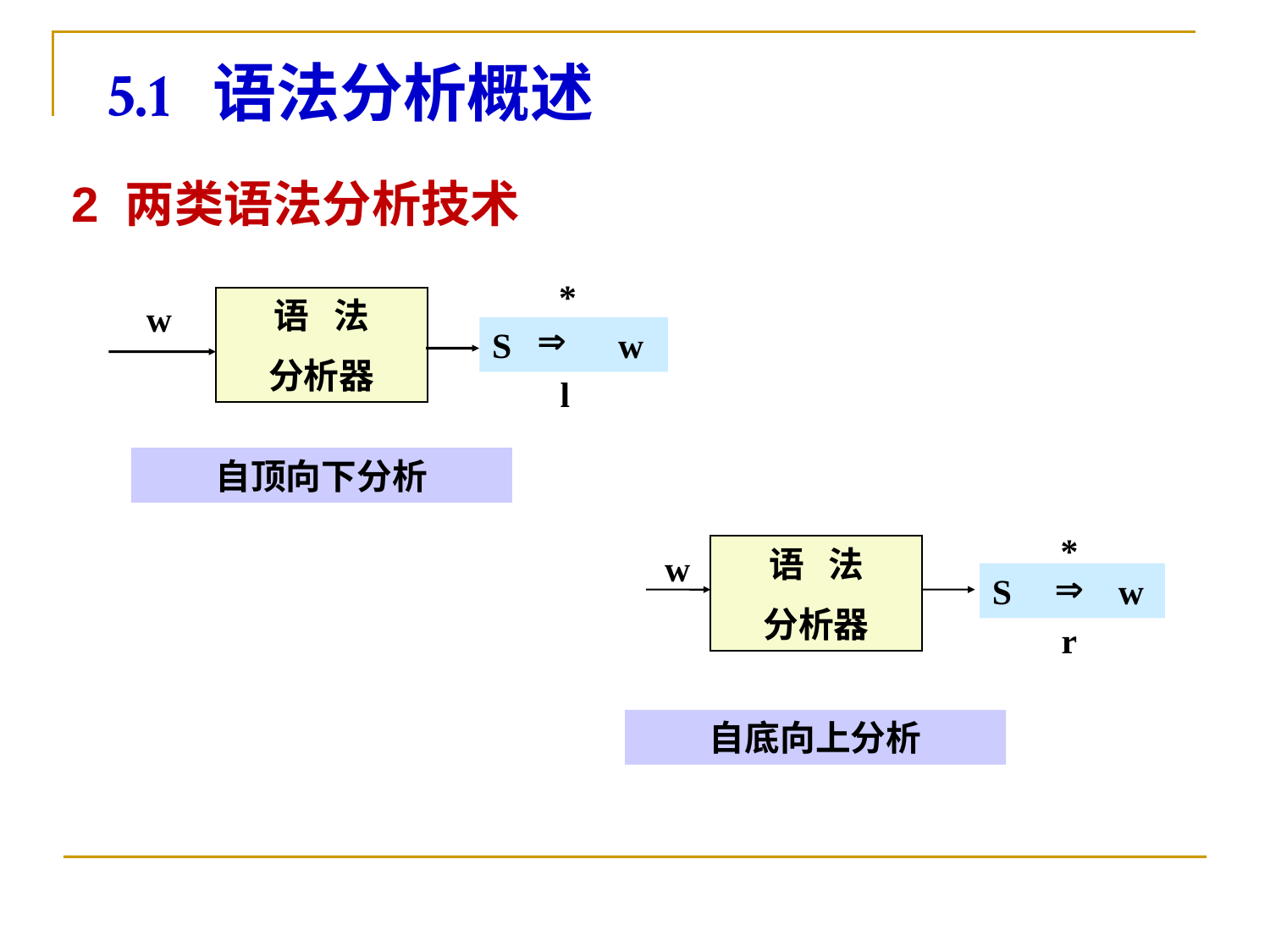

5.1  语法分析概述
2 两类语法分析技术

*
语   法
分析器
w
S            w
⇒

 l
自顶向下分析
语   法
分析器
*
w
S            w
⇒

r
自底向上分析